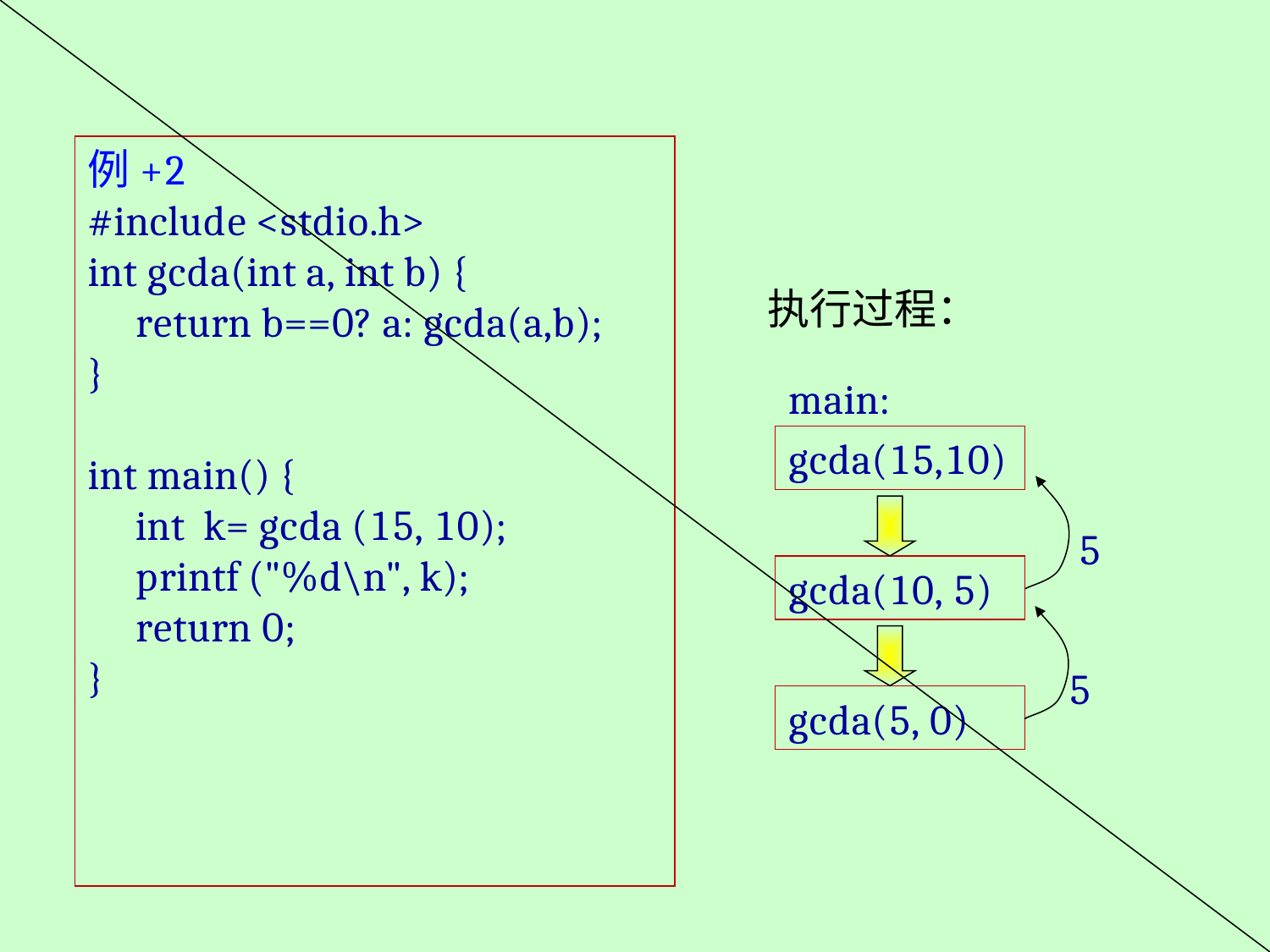

例+2
#include <stdio.h>
int gcda(int a, int b) {
	return b==0? a: gcda(a,b);
}

int main() {
	int  k= gcda (15, 10);
	printf ("%d\n", k);
	return 0;
}
执行过程：
main:
gcda(15,10)

5
gcda(10, 5)

5
gcda(5, 0)
106